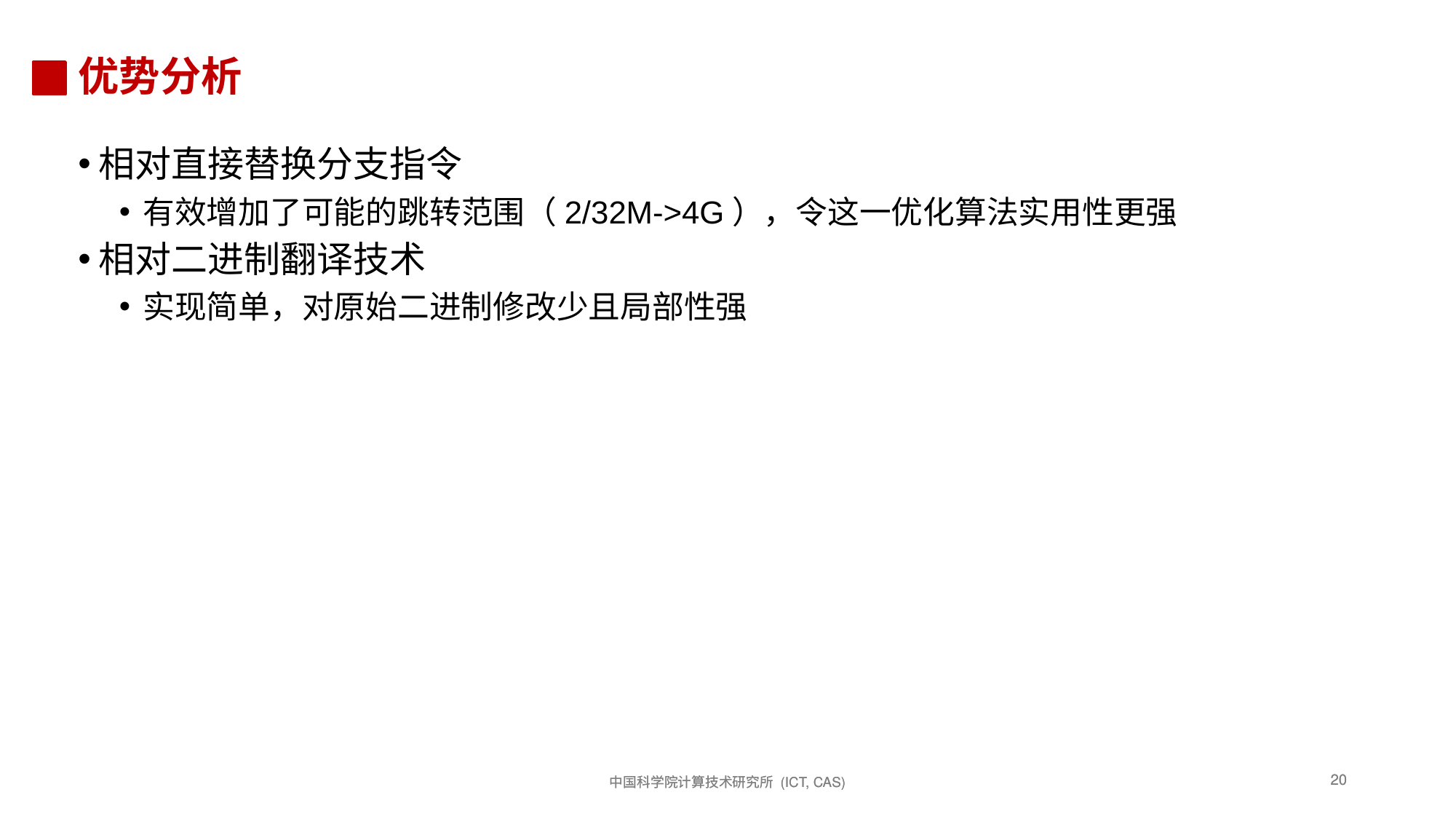

# 优势分析
相对直接替换分支指令
有效增加了可能的跳转范围（2/32M->4G），令这一优化算法实用性更强
相对二进制翻译技术
实现简单，对原始二进制修改少且局部性强